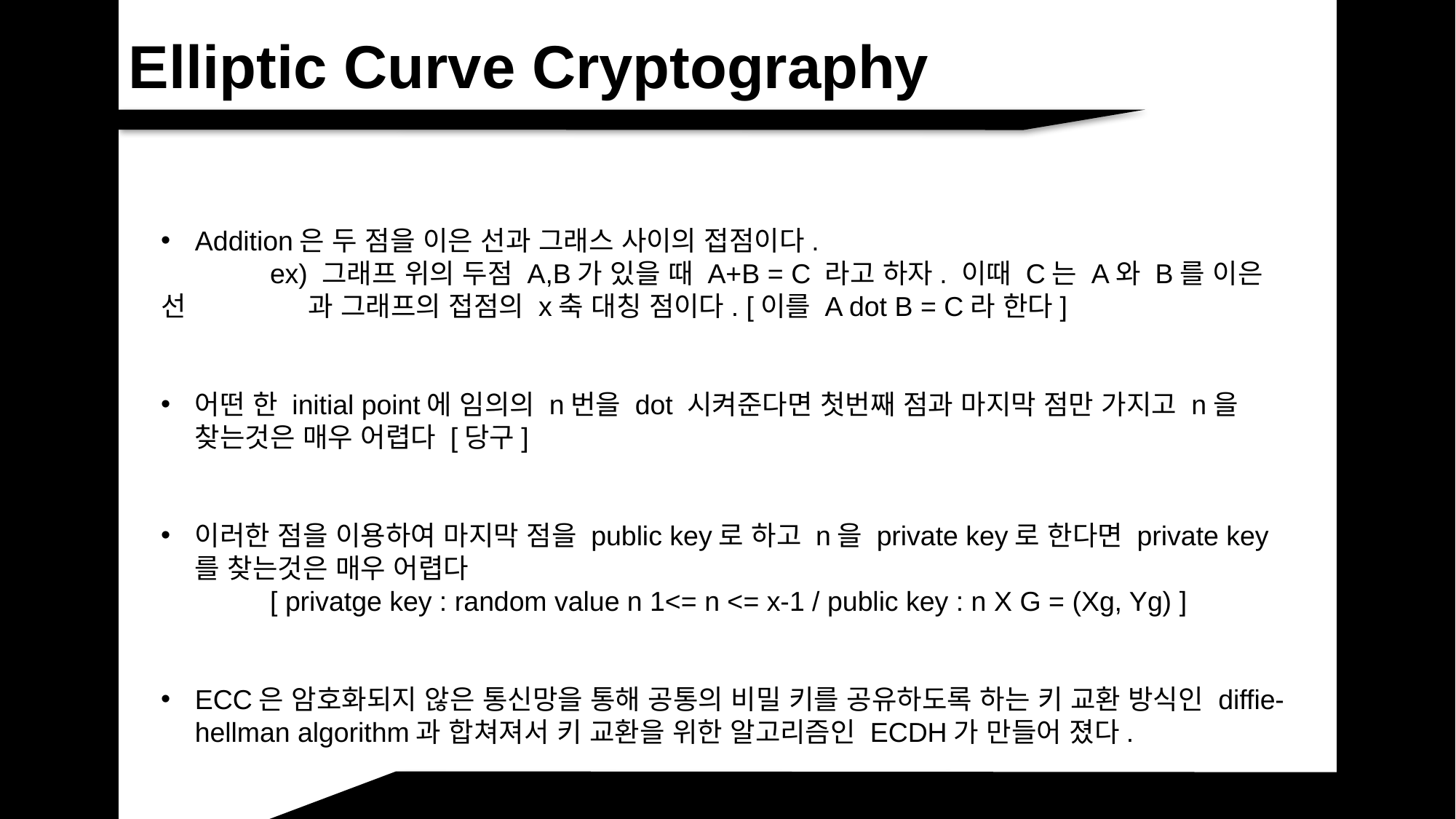

Elliptic Curve Cryptography

Addition은 두 점을 이은 선과 그래스 사이의 접점이다.
	ex) 그래프 위의 두점 A,B가 있을 때 A+B = C 라고 하자. 이때 C는 A와 B를 이은 선	     과 그래프의 접점의 x축 대칭 점이다. [이를 A dot B = C라 한다]

어떤 한 initial point에 임의의 n번을 dot 시켜준다면 첫번째 점과 마지막 점만 가지고 n을 찾는것은 매우 어렵다 [당구]

이러한 점을 이용하여 마지막 점을 public key로 하고 n을 private key로 한다면 private key를 찾는것은 매우 어렵다
[ privatge key : random value n 1<= n <= x-1 / public key : n X G = (Xg, Yg) ]

ECC은 암호화되지 않은 통신망을 통해 공통의 비밀 키를 공유하도록 하는 키 교환 방식인 diffie-hellman algorithm과 합쳐져서 키 교환을 위한 알고리즘인 ECDH가 만들어 졌다.